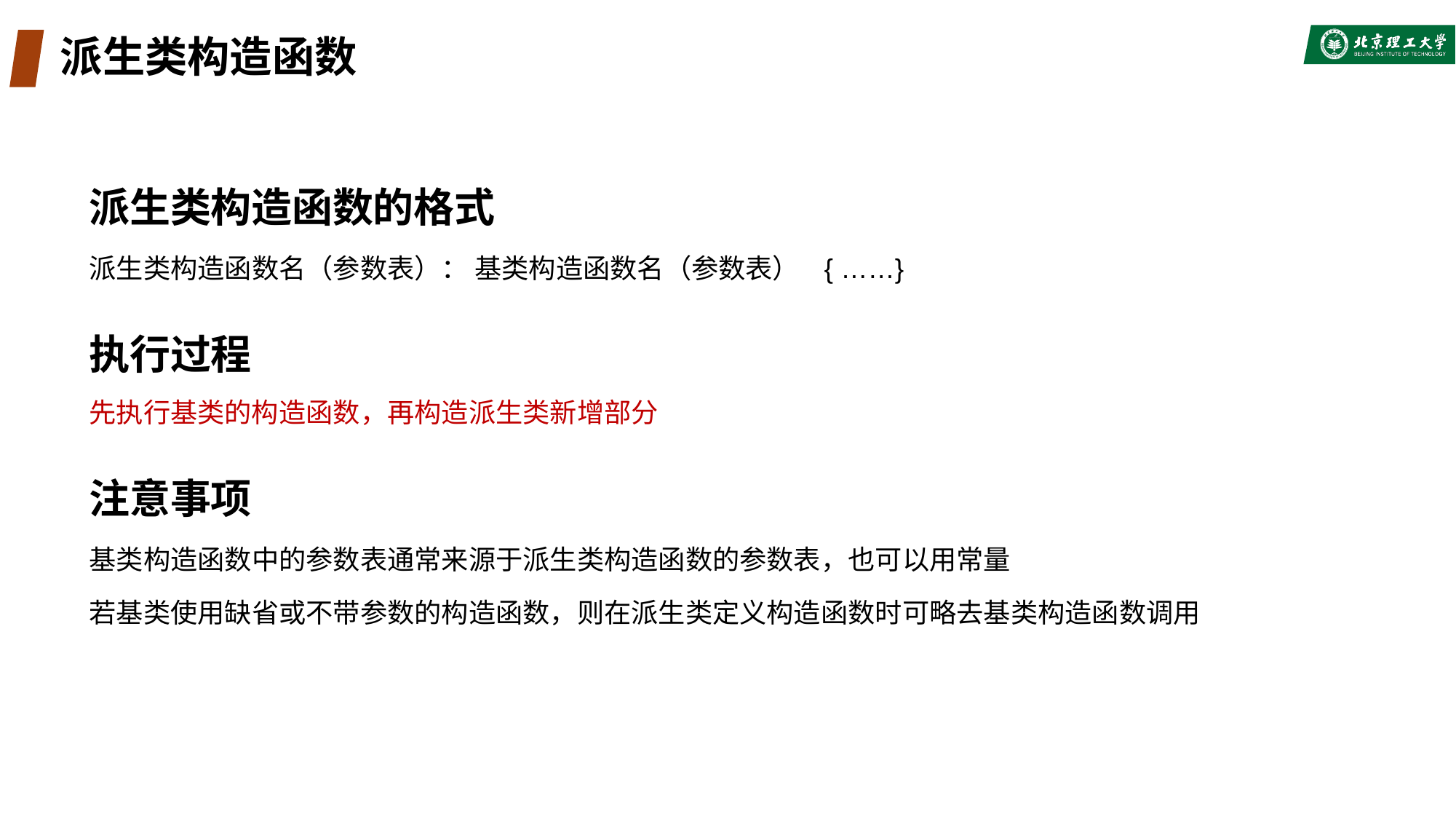

# 派生类构造函数
派生类构造函数的格式
派生类构造函数名（参数表）： 基类构造函数名（参数表）   { ……}
执行过程
先执行基类的构造函数，再构造派生类新增部分
注意事项
基类构造函数中的参数表通常来源于派生类构造函数的参数表，也可以用常量
若基类使用缺省或不带参数的构造函数，则在派生类定义构造函数时可略去基类构造函数调用